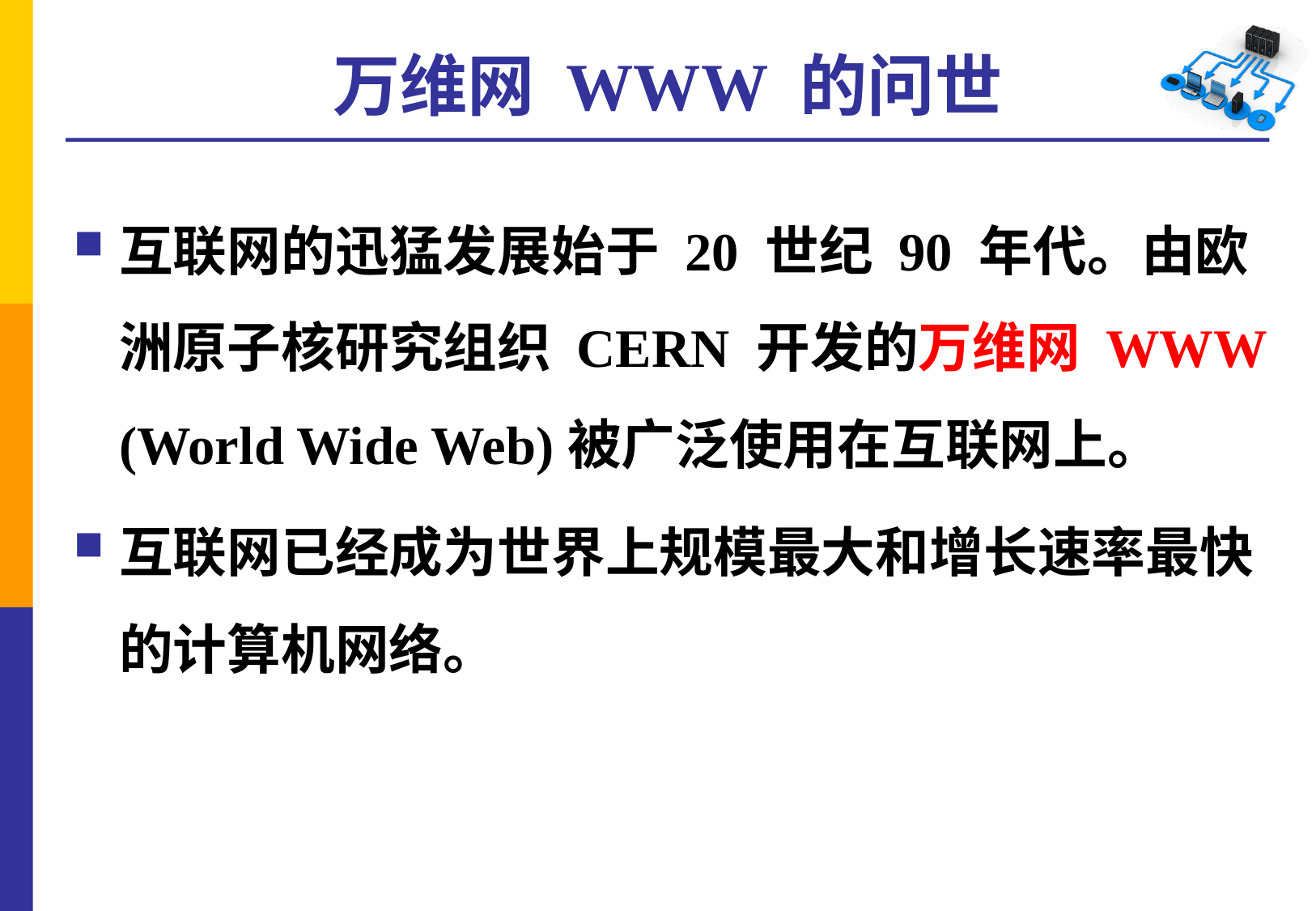

# 万维网 WWW 的问世
互联网的迅猛发展始于 20 世纪 90 年代。由欧洲原子核研究组织 CERN 开发的万维网 WWW (World Wide Web)被广泛使用在互联网上。
互联网已经成为世界上规模最大和增长速率最快的计算机网络。